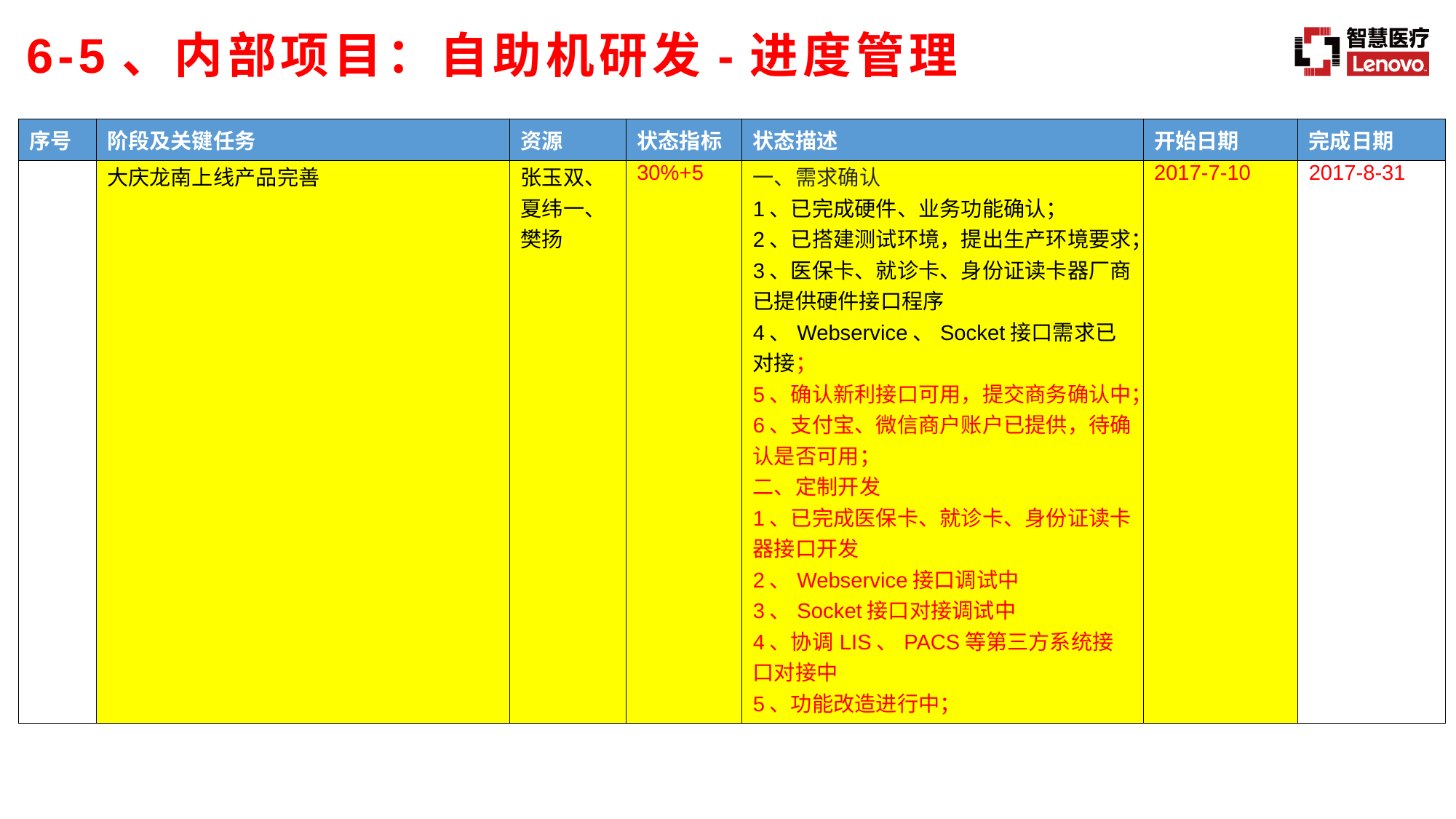

6-5、内部项目：自助机研发-进度管理
| 序号 | 阶段及关键任务 | 资源 | 状态指标 | 状态描述 | 开始日期 | 完成日期 |
| --- | --- | --- | --- | --- | --- | --- |
| 5 | 大庆龙南上线产品完善 | 张玉双、夏纬一、樊扬 | 30%+5 | 一、需求确认 1、已完成硬件、业务功能确认； 2、已搭建测试环境，提出生产环境要求； 3、医保卡、就诊卡、身份证读卡器厂商已提供硬件接口程序 4、Webservice、Socket接口需求已对接； 5、确认新利接口可用，提交商务确认中； 6、支付宝、微信商户账户已提供，待确认是否可用； 二、定制开发 1、已完成医保卡、就诊卡、身份证读卡器接口开发 2、Webservice接口调试中 3、Socket接口对接调试中 4、协调LIS、PACS等第三方系统接口对接中 5、功能改造进行中； | 2017-7-10 | 2017-8-31 |
| --- | --- | --- | --- | --- | --- | --- |